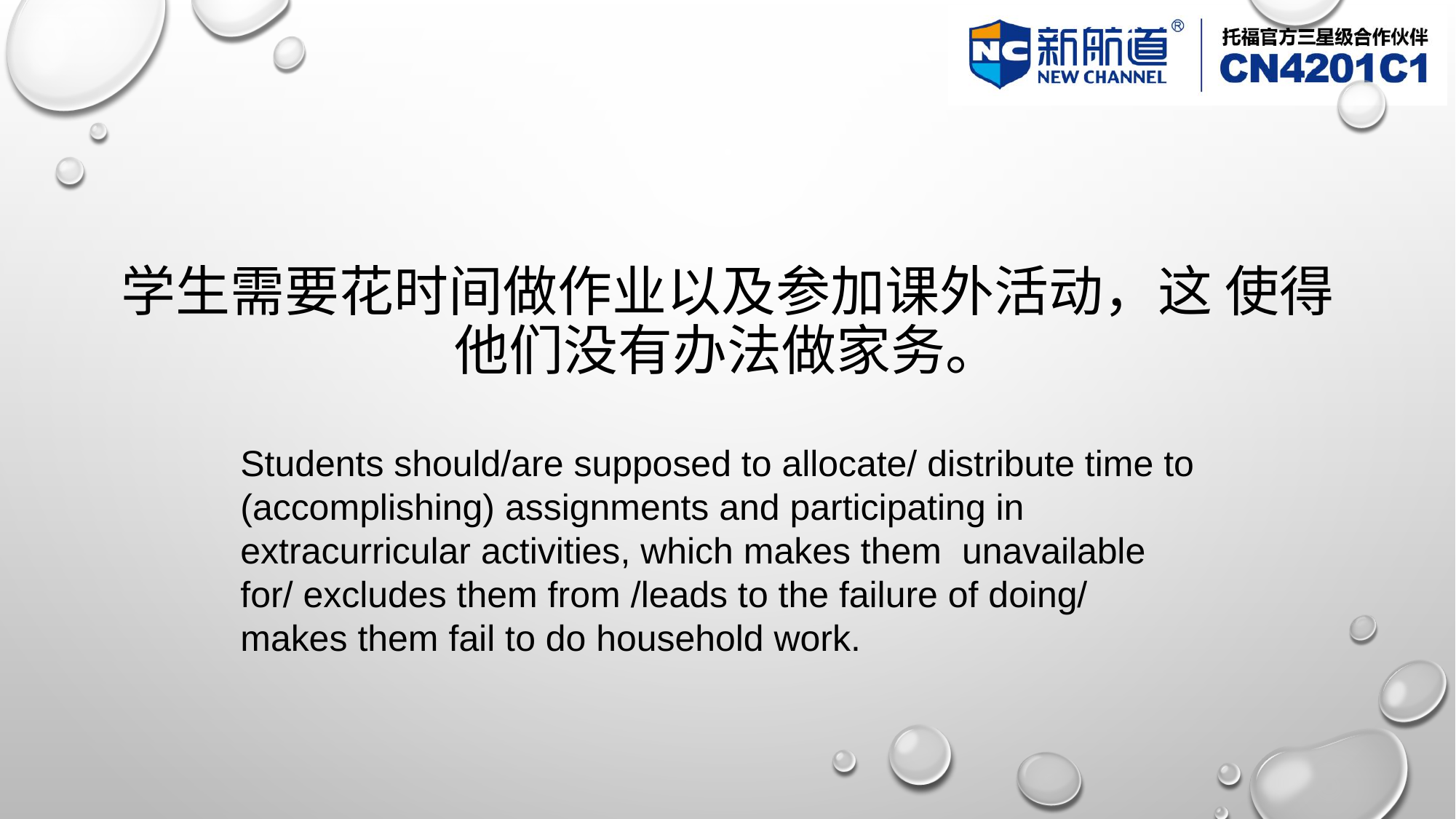

# 学生需要花时间做作业以及参加课外活动，这 使得他们没有办法做家务。

Students should/are supposed to allocate/ distribute time to (accomplishing) assignments and participating in extracurricular activities, which makes them  unavailable for/ excludes them from /leads to the failure of doing/ makes them fail to do household work.